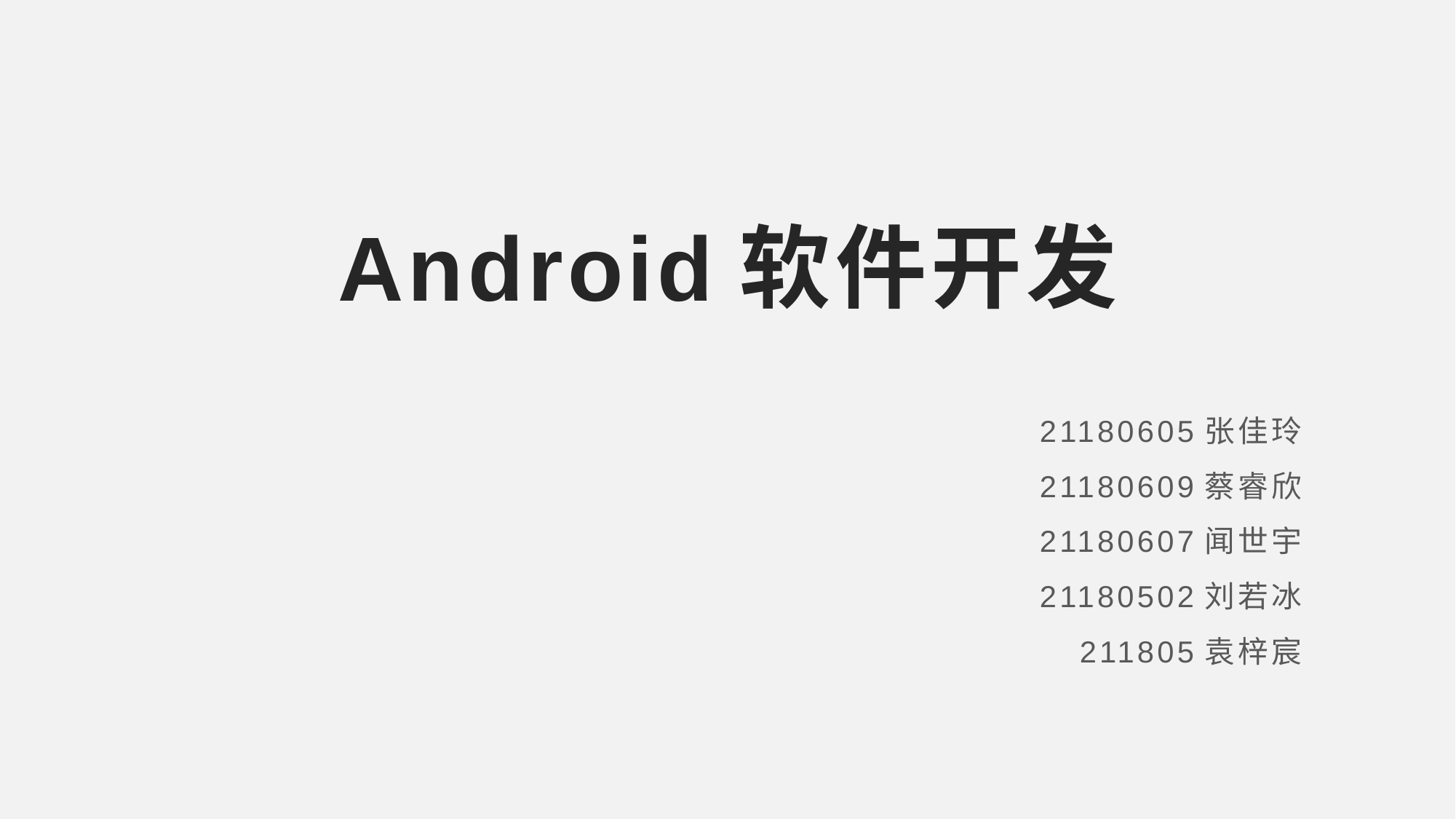

# Android软件开发
21180605张佳玲
21180609蔡睿欣
21180607闻世宇
21180502刘若冰
211805袁梓宸